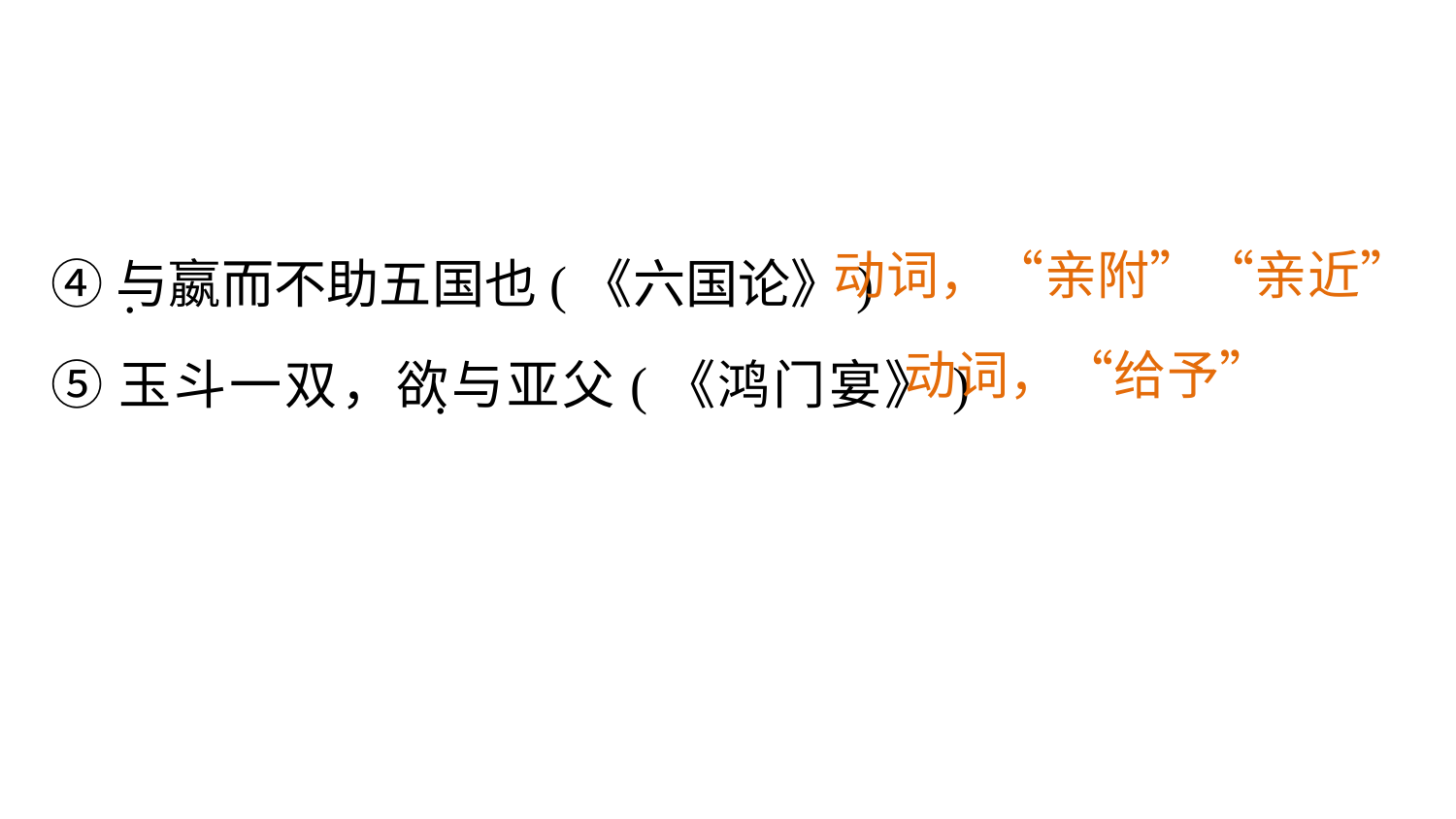

动词，“亲附”“亲近”
④与嬴而不助五国也(《六国论》)
⑤玉斗一双，欲与亚父(《鸿门宴》)
.
动词，“给予”
.